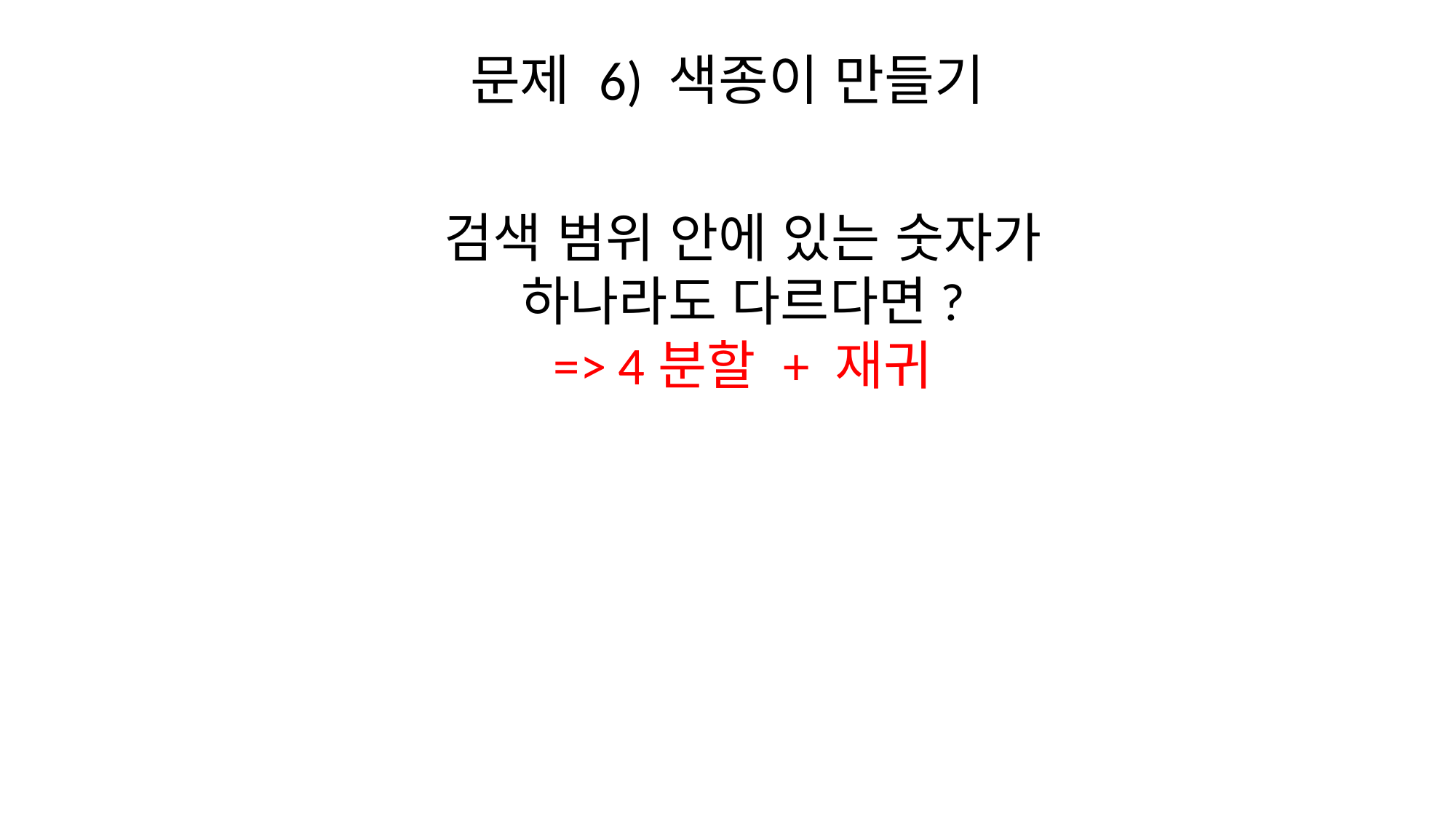

# 문제 6) 색종이 만들기
검색 범위 안에 있는 숫자가 하나라도 다르다면?
=> 4분할 + 재귀